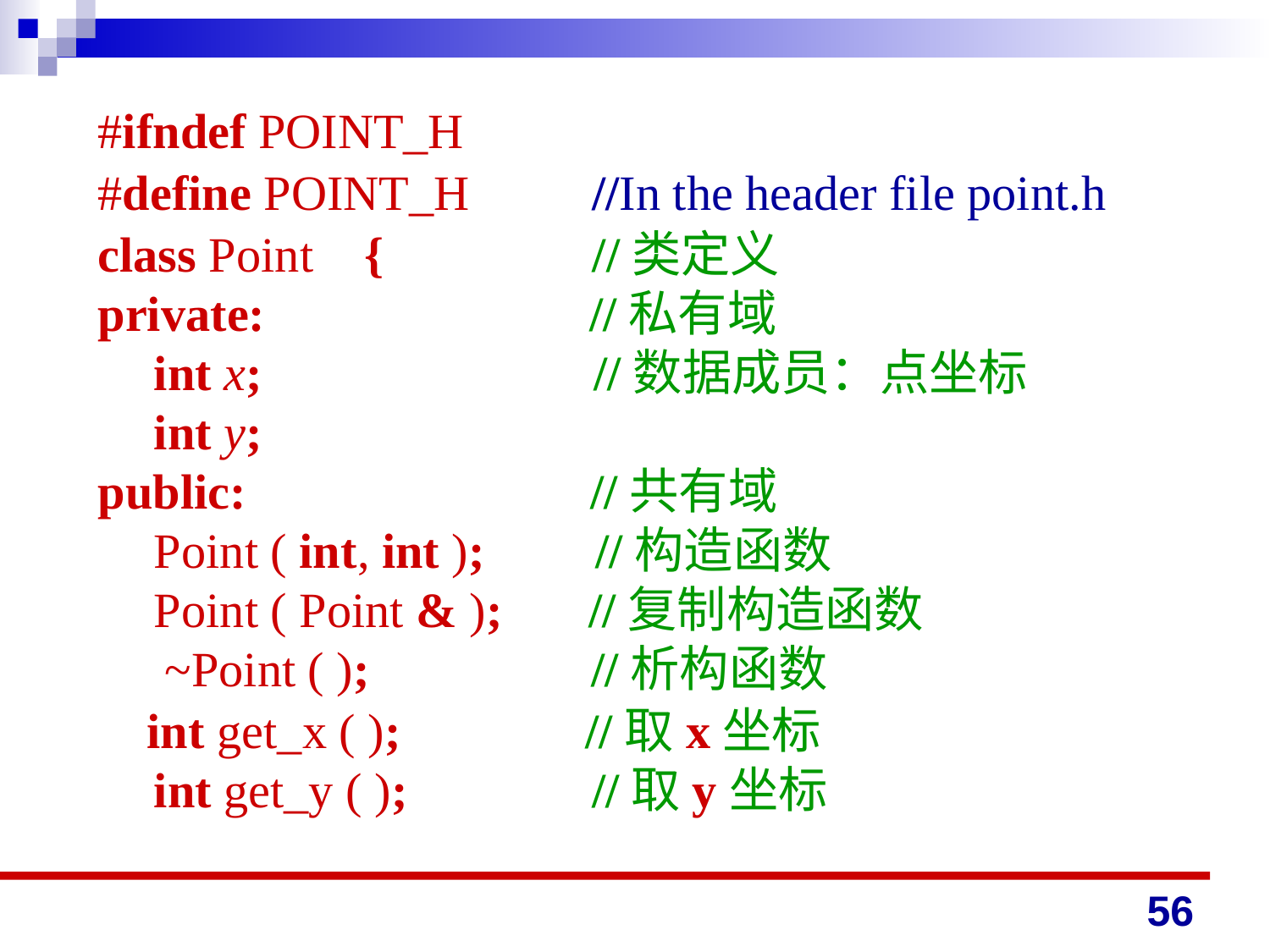

#ifndef POINT_H
#define POINT_H          //In the header file point.h
class Point	 {                 //类定义
private:		         //私有域
    int x;                           //数据成员：点坐标
    int y;
public:                            //共有域
    Point ( int, int );         //构造函数
    Point ( Point & );       //复制构造函数
     ~Point ( );                  //析构函数
    int get_x ( );               //取x坐标
    int get_y ( );               //取y坐标
56